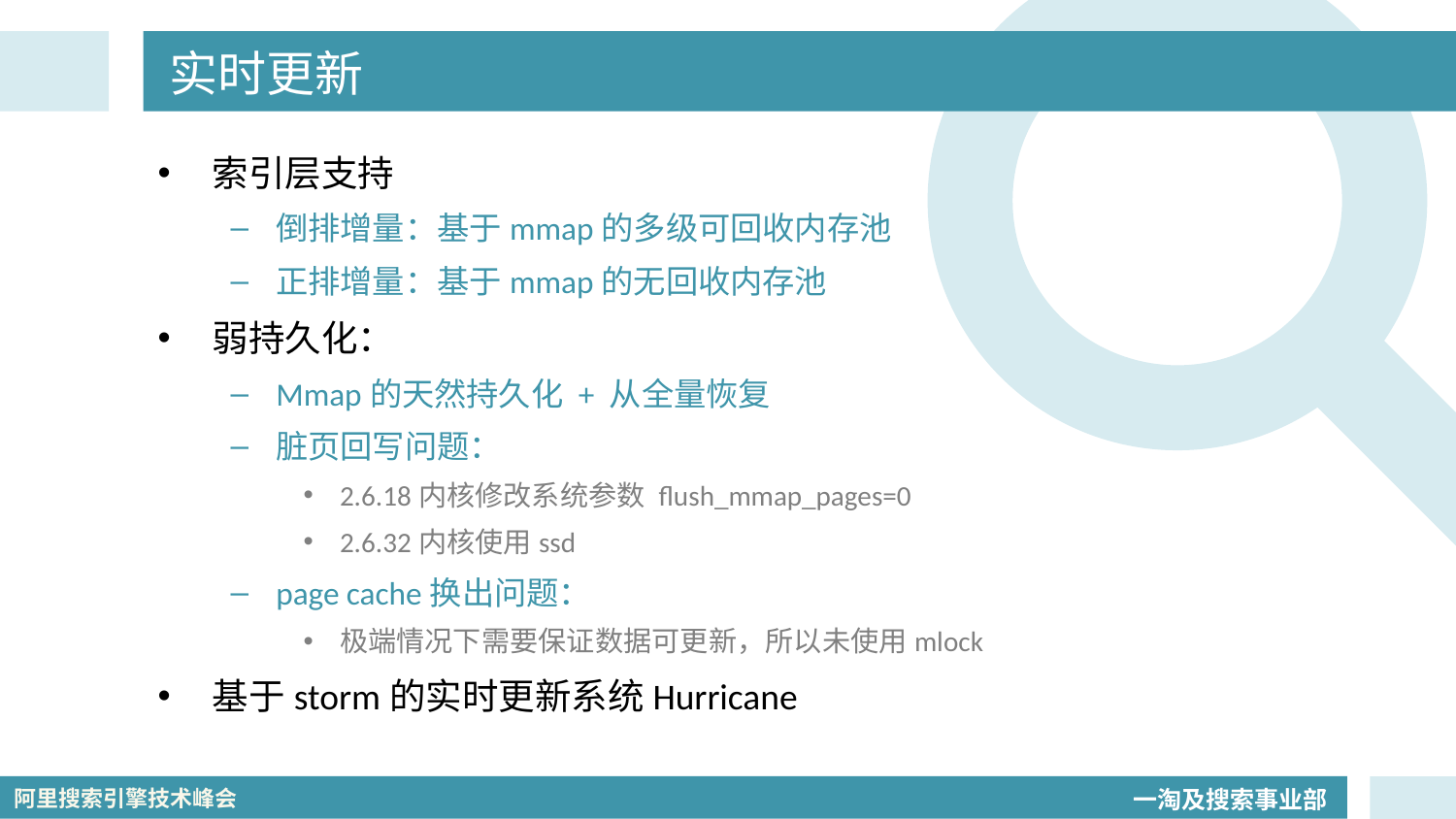

# 实时更新
索引层支持
倒排增量：基于mmap的多级可回收内存池
正排增量：基于mmap的无回收内存池
弱持久化：
Mmap的天然持久化 + 从全量恢复
脏页回写问题：
2.6.18内核修改系统参数 flush_mmap_pages=0
2.6.32内核使用ssd
page cache换出问题：
极端情况下需要保证数据可更新，所以未使用mlock
基于storm的实时更新系统Hurricane